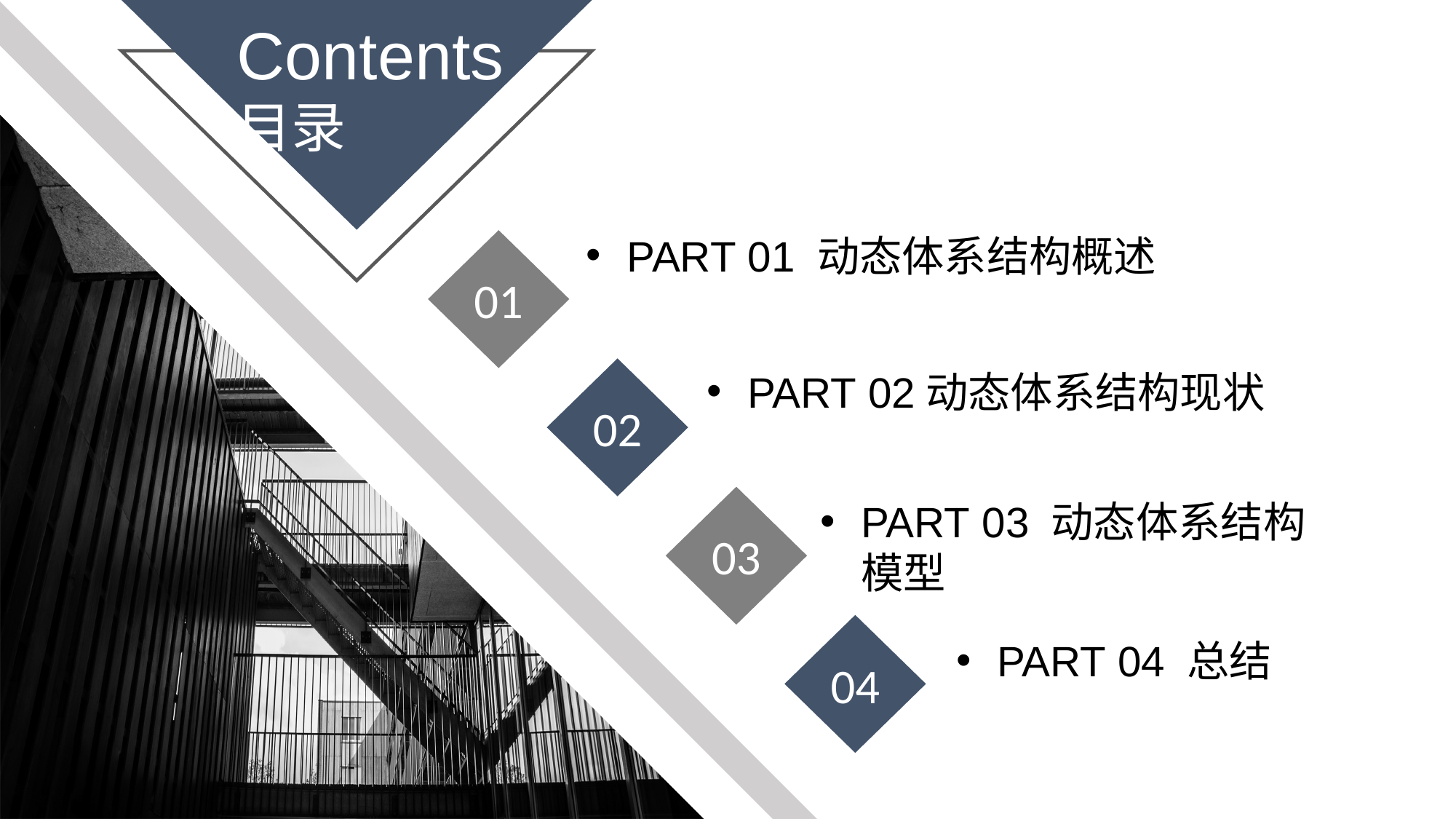

Contents
目录

PART 01 动态体系结构概述
01
02
PART 02动态体系结构现状
03
PART 03 动态体系结构模型
04
PART 04 总结